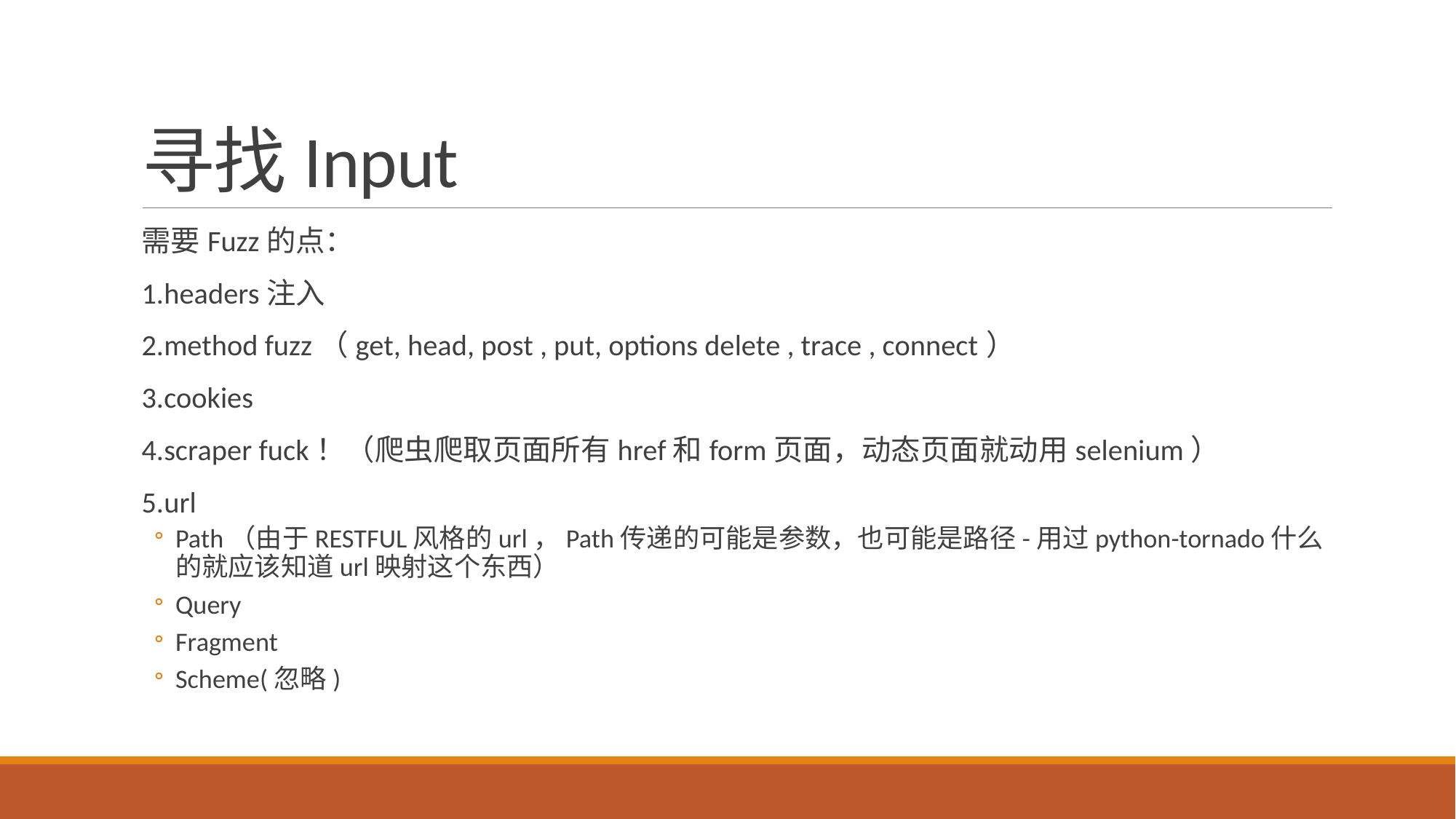

# 寻找Input
需要Fuzz的点：
1.headers注入
2.method fuzz（get, head, post , put, options delete , trace , connect）
3.cookies
4.scraper fuck！（爬虫爬取页面所有href和form页面，动态页面就动用selenium）
5.url
Path（由于RESTFUL风格的url，Path传递的可能是参数，也可能是路径-用过python-tornado什么的就应该知道url映射这个东西）
Query
Fragment
Scheme(忽略)